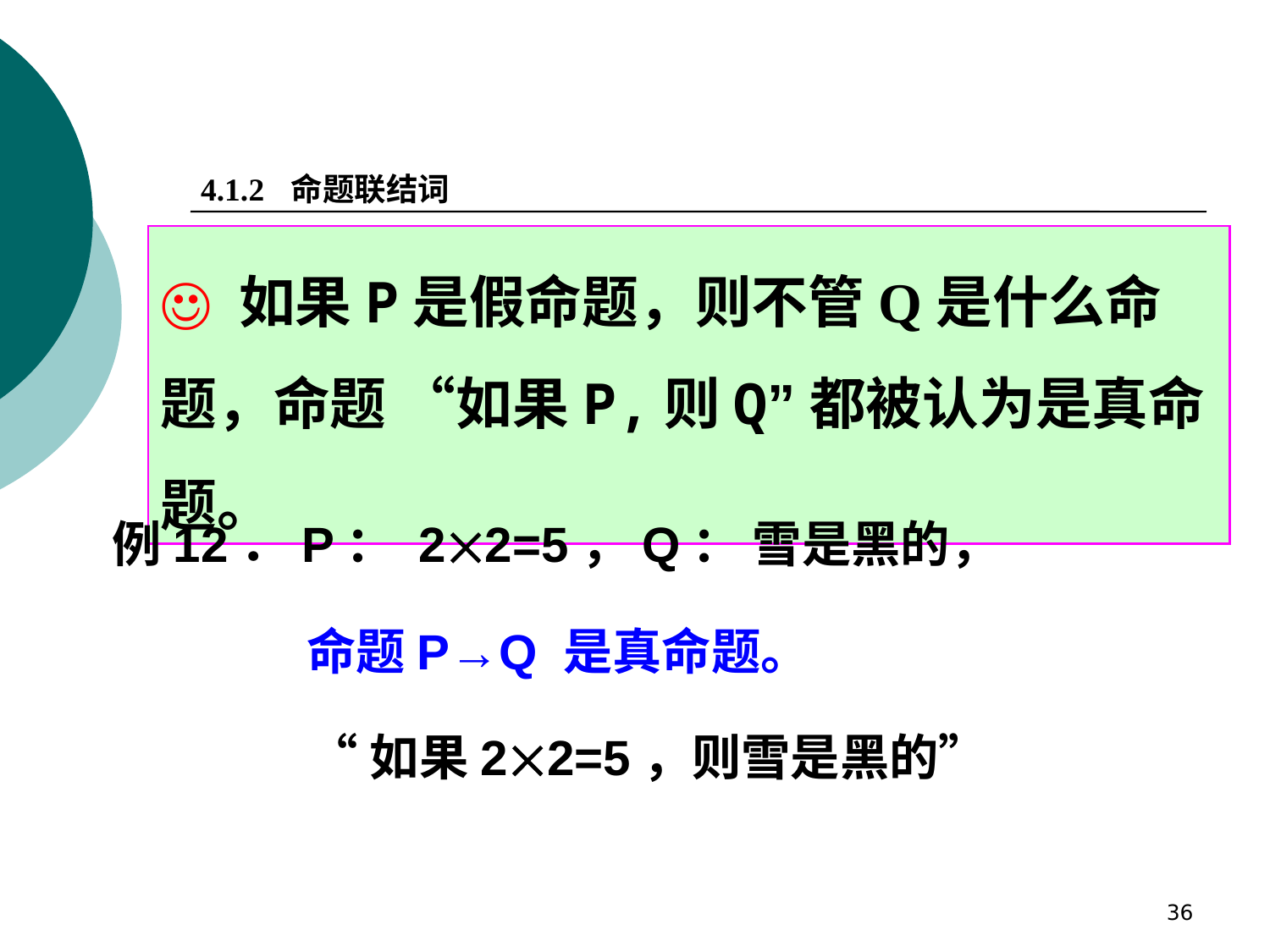

4.1.2 命题联结词
☺ 如果P是假命题，则不管Q是什么命题，命题 “如果P,则Q”都被认为是真命题。
例12．P： 2×2=5，Q： 雪是黑的，
命题P→Q 是真命题。
“如果2×2=5，则雪是黑的”
36